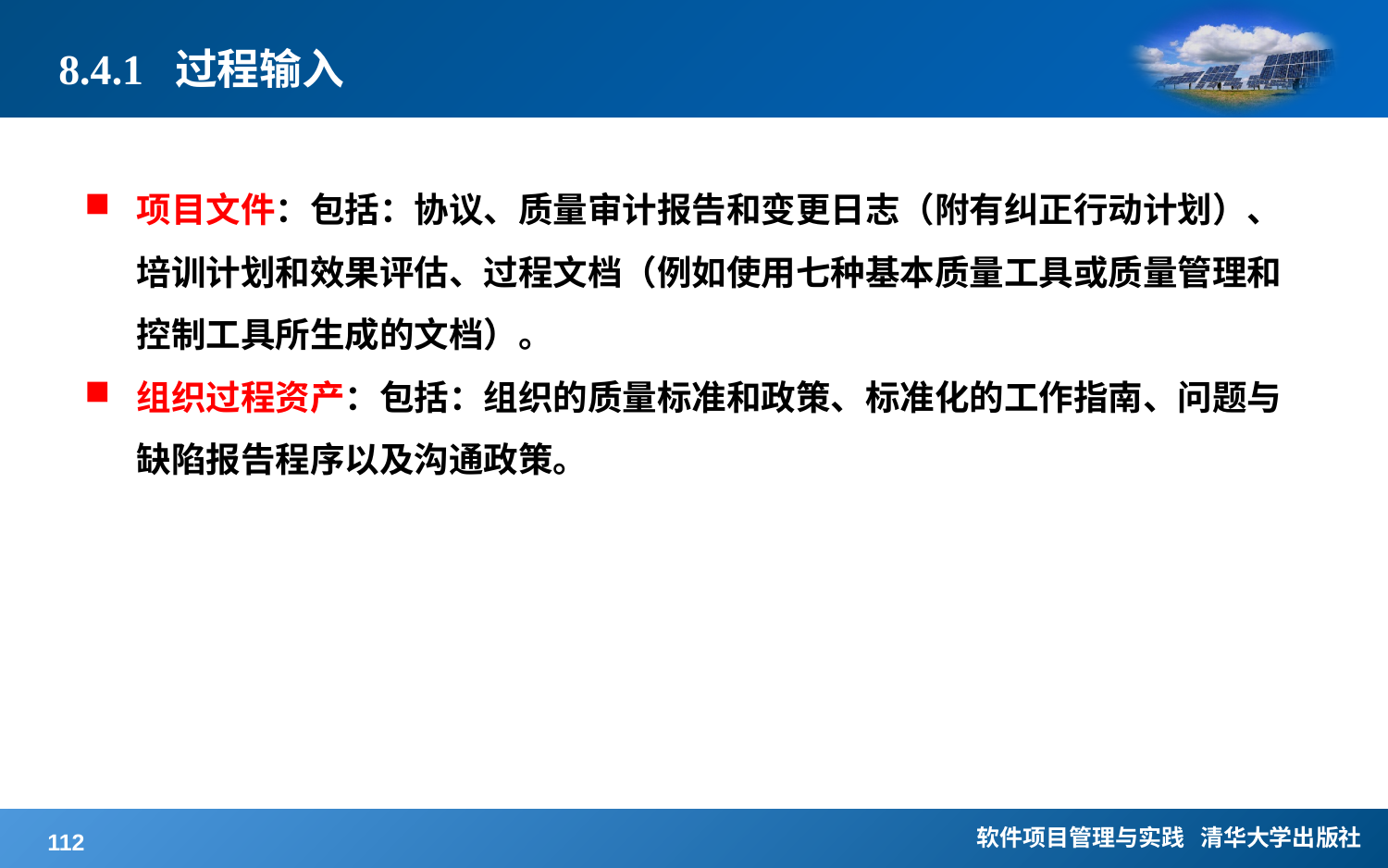

# 8.4.1  过程输入
项目文件：包括：协议、质量审计报告和变更日志（附有纠正行动计划）、培训计划和效果评估、过程文档（例如使用七种基本质量工具或质量管理和控制工具所生成的文档）。
组织过程资产：包括：组织的质量标准和政策、标准化的工作指南、问题与缺陷报告程序以及沟通政策。